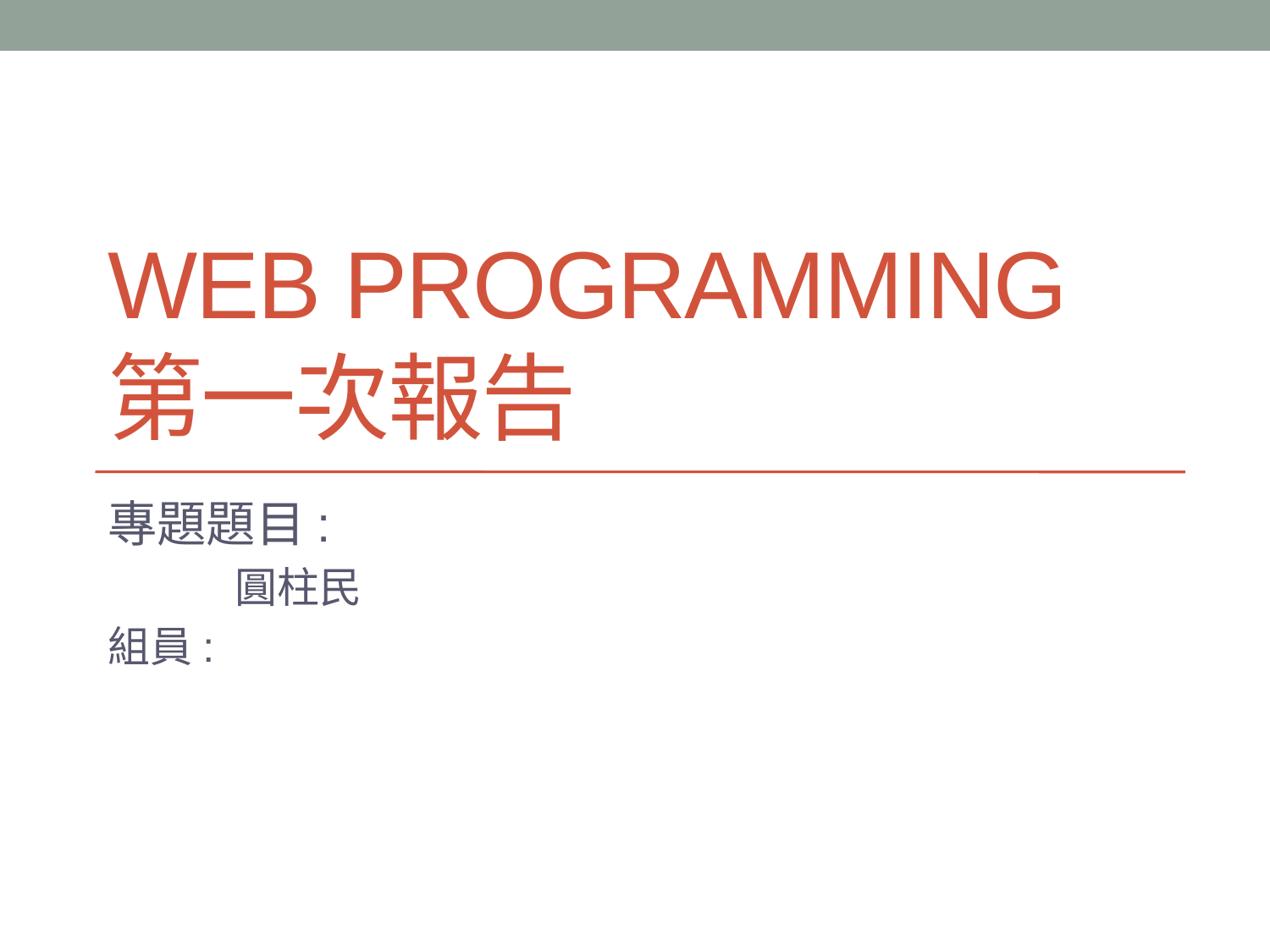

# Web Programming 第一次報告
專題題目:
	圓柱民
組員: